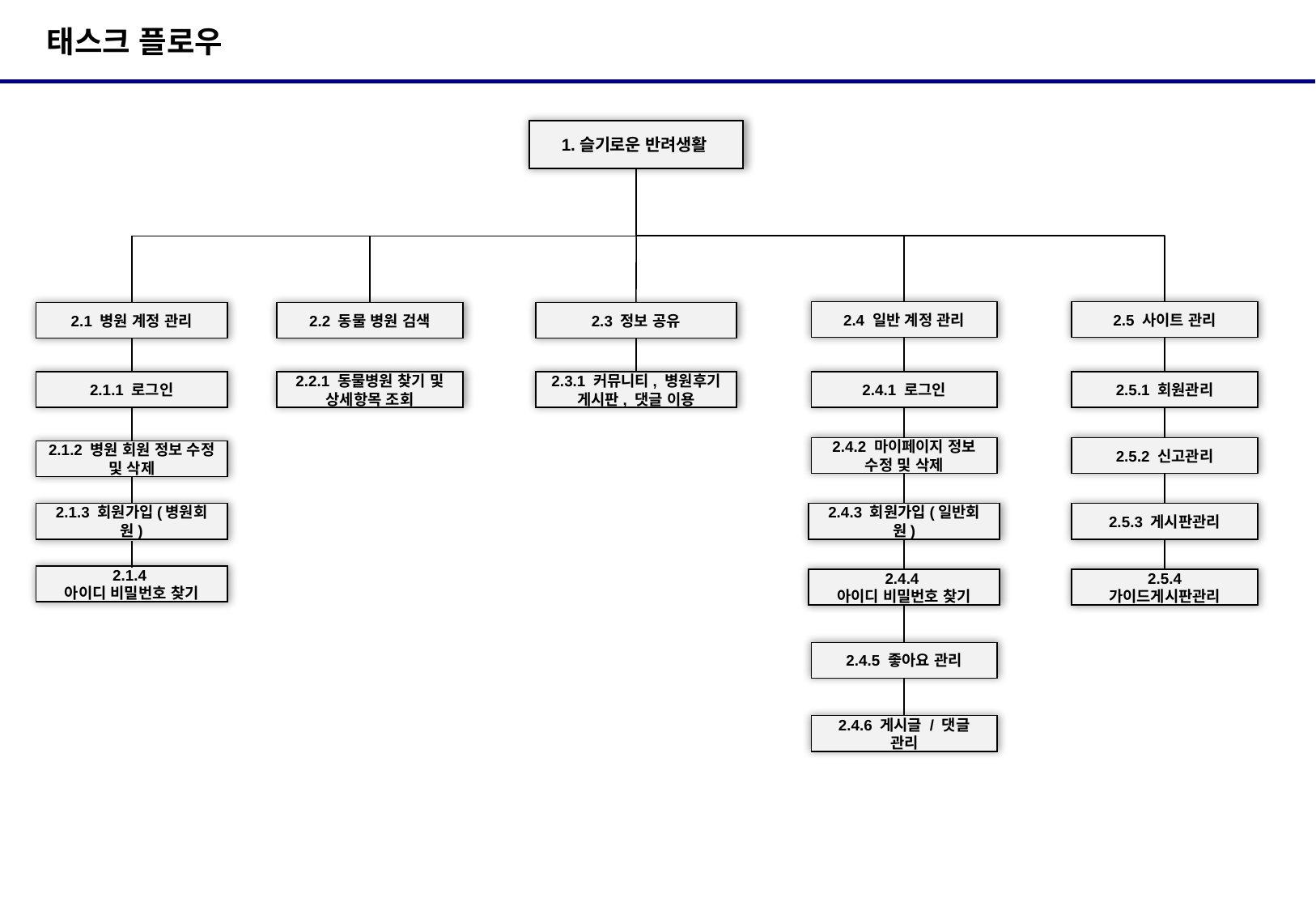

# 태스크 플로우
 1.슬기로운 반려생활
2.5 사이트 관리

2.4 일반 계정 관리

2.1 병원 계정 관리

2.2 동물 병원 검색

2.3 정보 공유

2.1.1 로그인
2.2.1 동물병원 찾기 및 상세항목 조회
2.4.1 로그인
2.3.1 커뮤니티, 병원후기 게시판, 댓글 이용
2.5.1 회원관리
2.4.2 마이페이지 정보 수정 및 삭제
2.5.2 신고관리
2.1.2 병원 회원 정보 수정 및 삭제
2.1.3 회원가입(병원회원)
2.4.3 회원가입(일반회원)
2.5.3 게시판관리
2.1.4
아이디 비밀번호 찾기
2.4.4
아이디 비밀번호 찾기
2.5.4
가이드게시판관리
2.4.5 좋아요 관리
2.4.6 게시글 / 댓글 관리